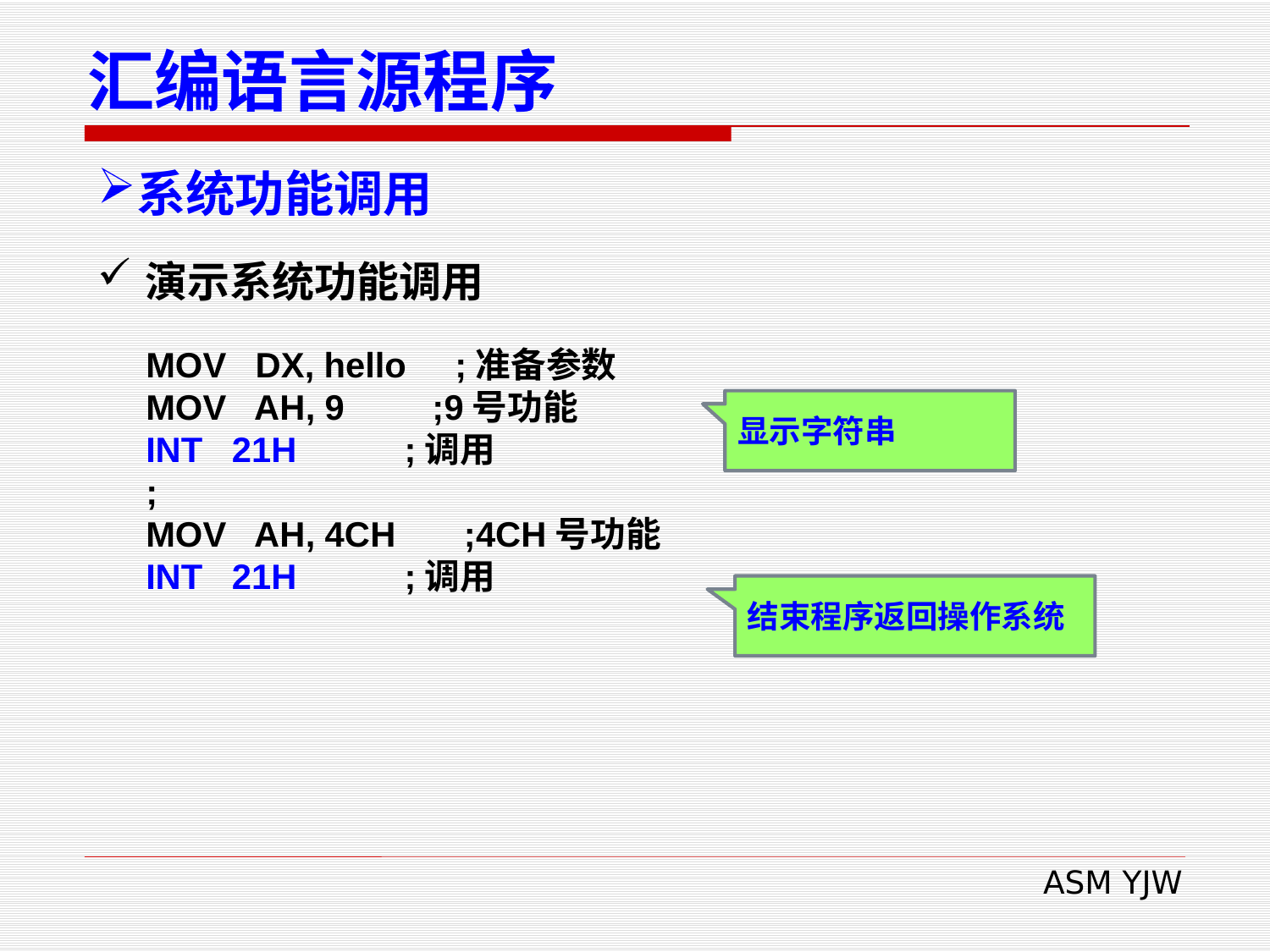

# 汇编语言源程序
系统功能调用
演示系统功能调用
    MOV   DX, hello     ;准备参数
    MOV   AH, 9         ;9号功能
    INT   21H           ;调用
    ;
    MOV   AH, 4CH       ;4CH号功能
    INT   21H           ;调用
显示字符串
结束程序返回操作系统